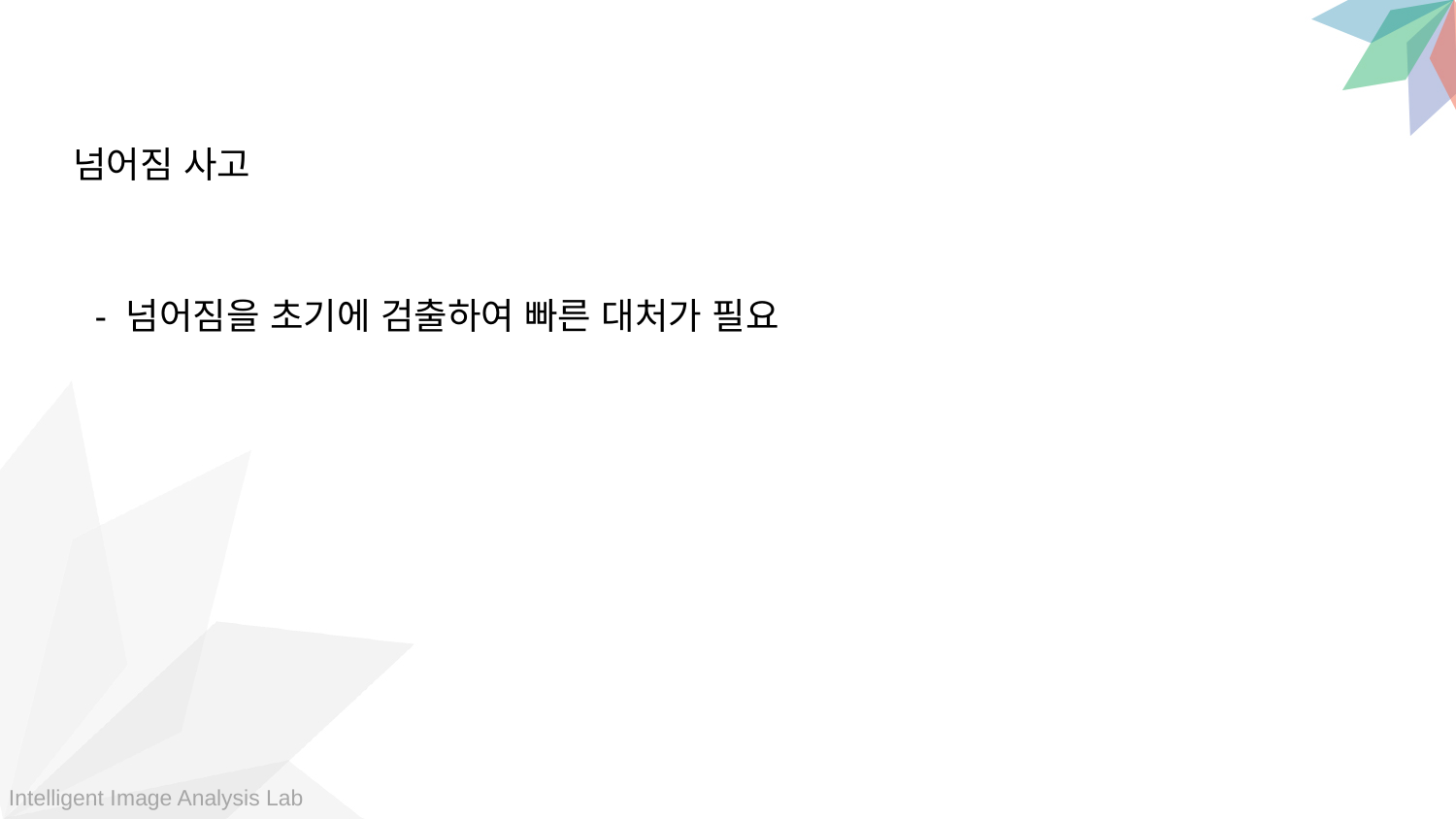

넘어짐 사고
- 넘어짐을 초기에 검출하여 빠른 대처가 필요